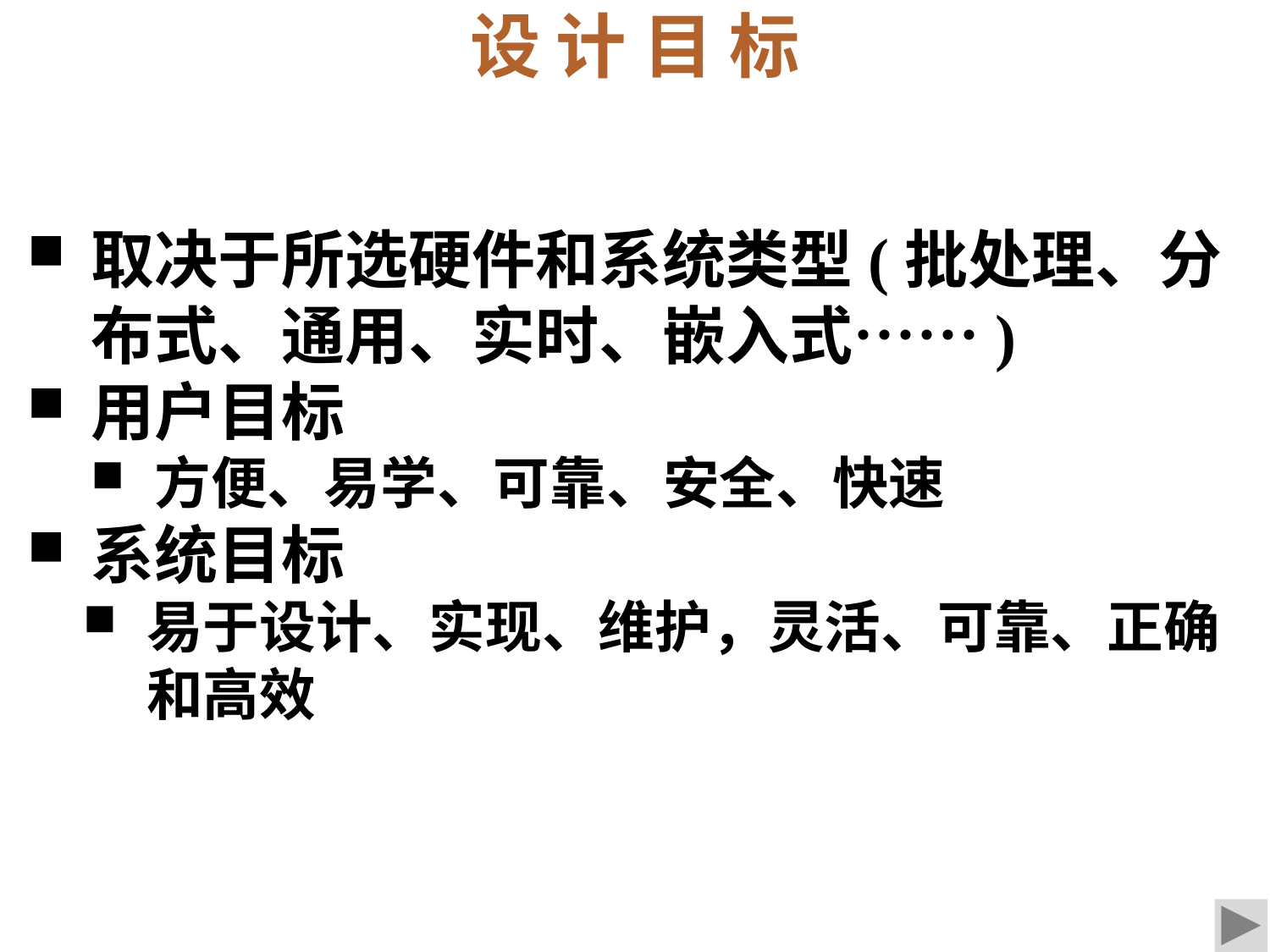

设 计 目 标

取决于所选硬件和系统类型(批处理、分布式、通用、实时、嵌入式……)
用户目标
方便、易学、可靠、安全、快速
系统目标
易于设计、实现、维护，灵活、可靠、正确和高效